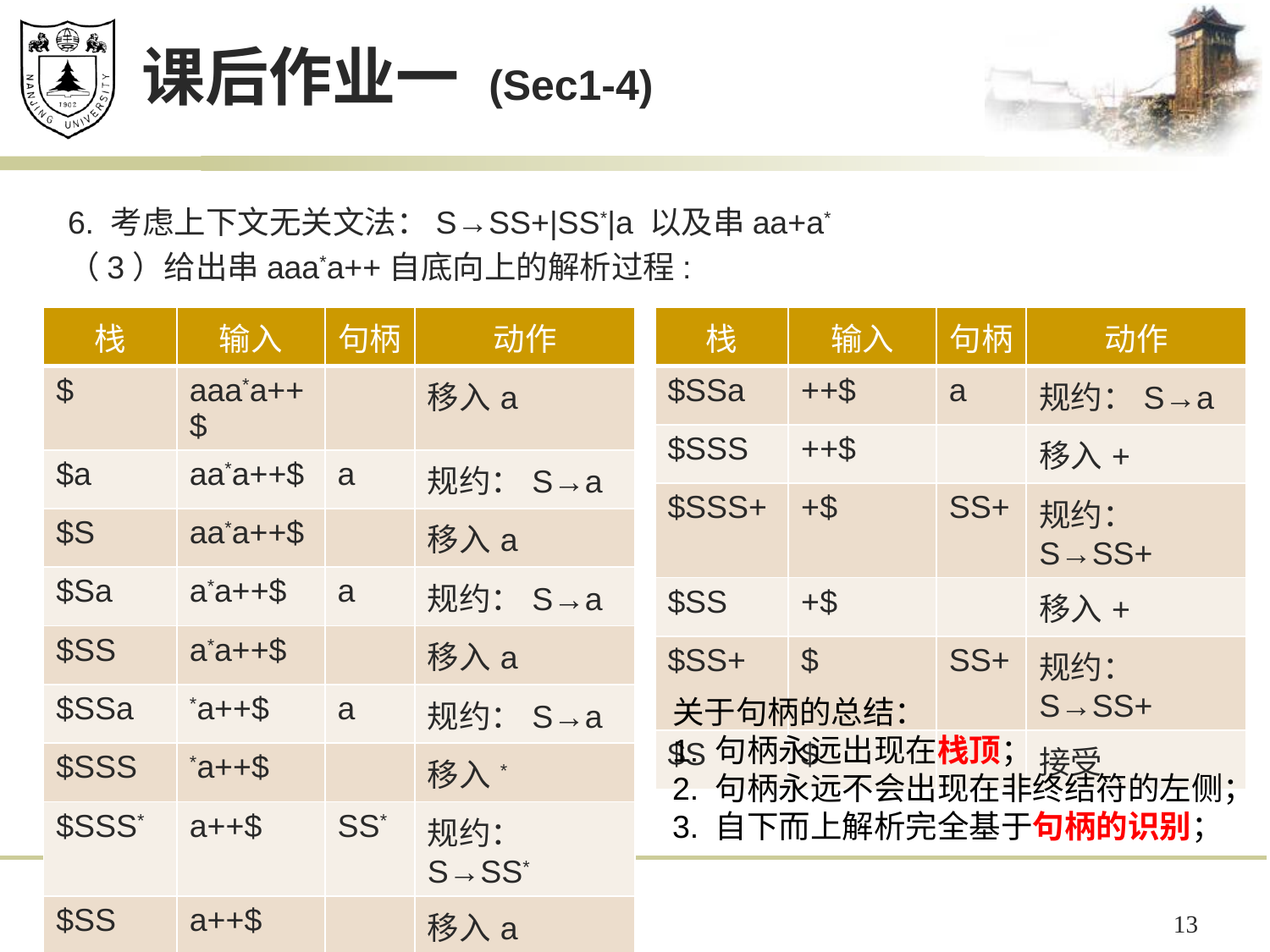

# 课后作业一 (Sec1-4)
6. 考虑上下文无关文法：S→SS+|SS*|a 以及串aa+a*
（3）给出串aaa*a++自底向上的解析过程:

| 栈 | 输入 | 句柄 | 动作 |
| --- | --- | --- | --- |
| $ | aaa\*a++$ |  | 移入a |
| $a | aa\*a++$ | a | 规约：S→a |
| $S | aa\*a++$ |  | 移入a |
| $Sa | a\*a++$ | a | 规约：S→a |
| $SS | a\*a++$ |  | 移入a |
| $SSa | \*a++$ | a | 规约：S→a |
| $SSS | \*a++$ |  | 移入\* |
| $SSS\* | a++$ | SS\* | 规约：S→SS\* |
| $SS | a++$ |  | 移入a |
| 栈 | 输入 | 句柄 | 动作 |
| --- | --- | --- | --- |
| $SSa | ++$ | a | 规约：S→a |
| $SSS | ++$ |  | 移入+ |
| $SSS+ | +$ | SS+ | 规约：S→SS+ |
| $SS | +$ |  | 移入+ |
| $SS+ | $ | SS+ | 规约：S→SS+ |
| $S | $ |  | 接受 |
关于句柄的总结：
1. 句柄永远出现在栈顶；
2. 句柄永远不会出现在非终结符的左侧；
3. 自下而上解析完全基于句柄的识别；